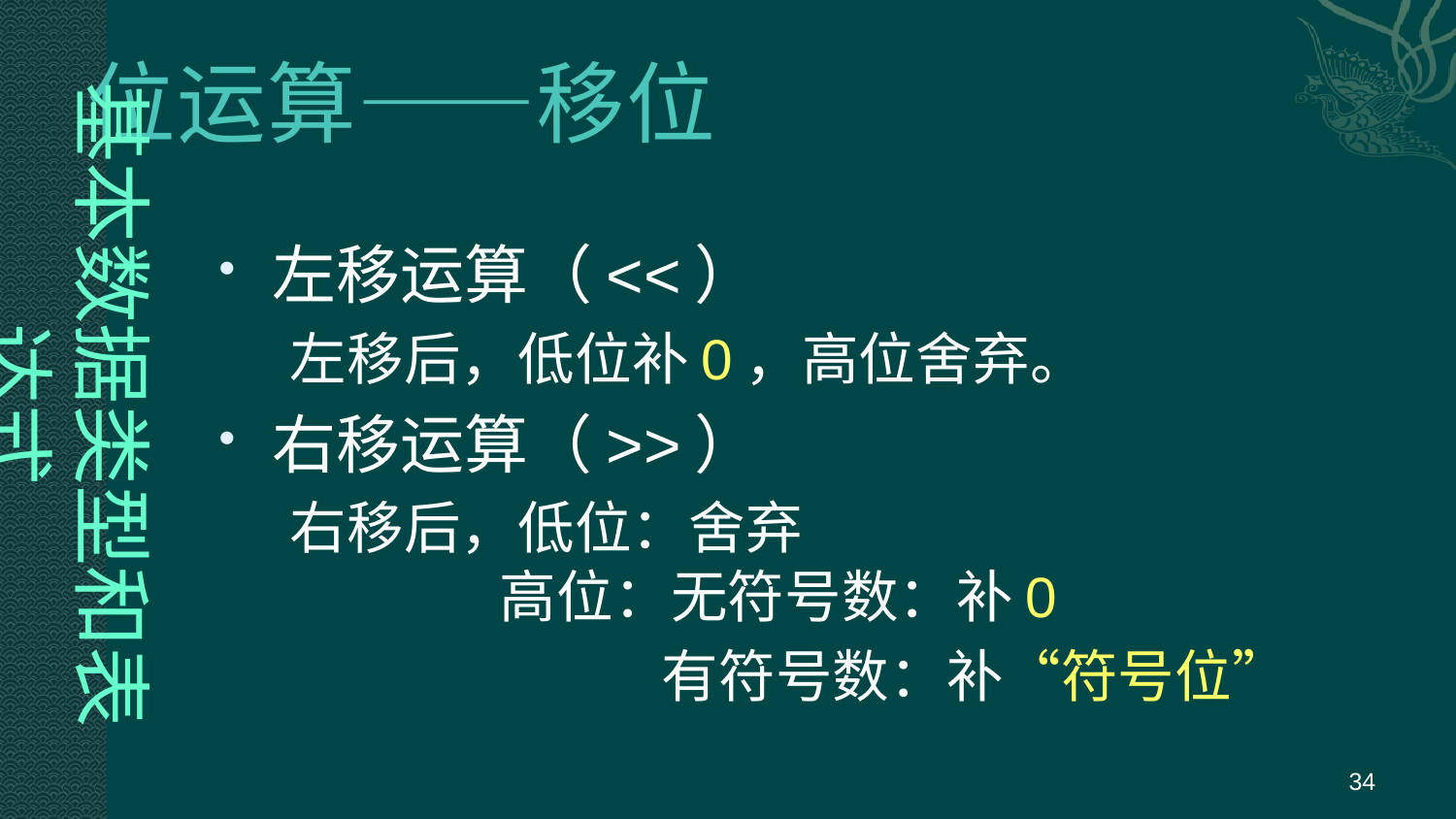

# 位运算——移位
基本数据类型和表达式
左移运算（<<）
左移后，低位补0，高位舍弃。
右移运算（>>）
右移后，低位：舍弃
             高位：无符号数：补0
                            有符号数：补“符号位”
34